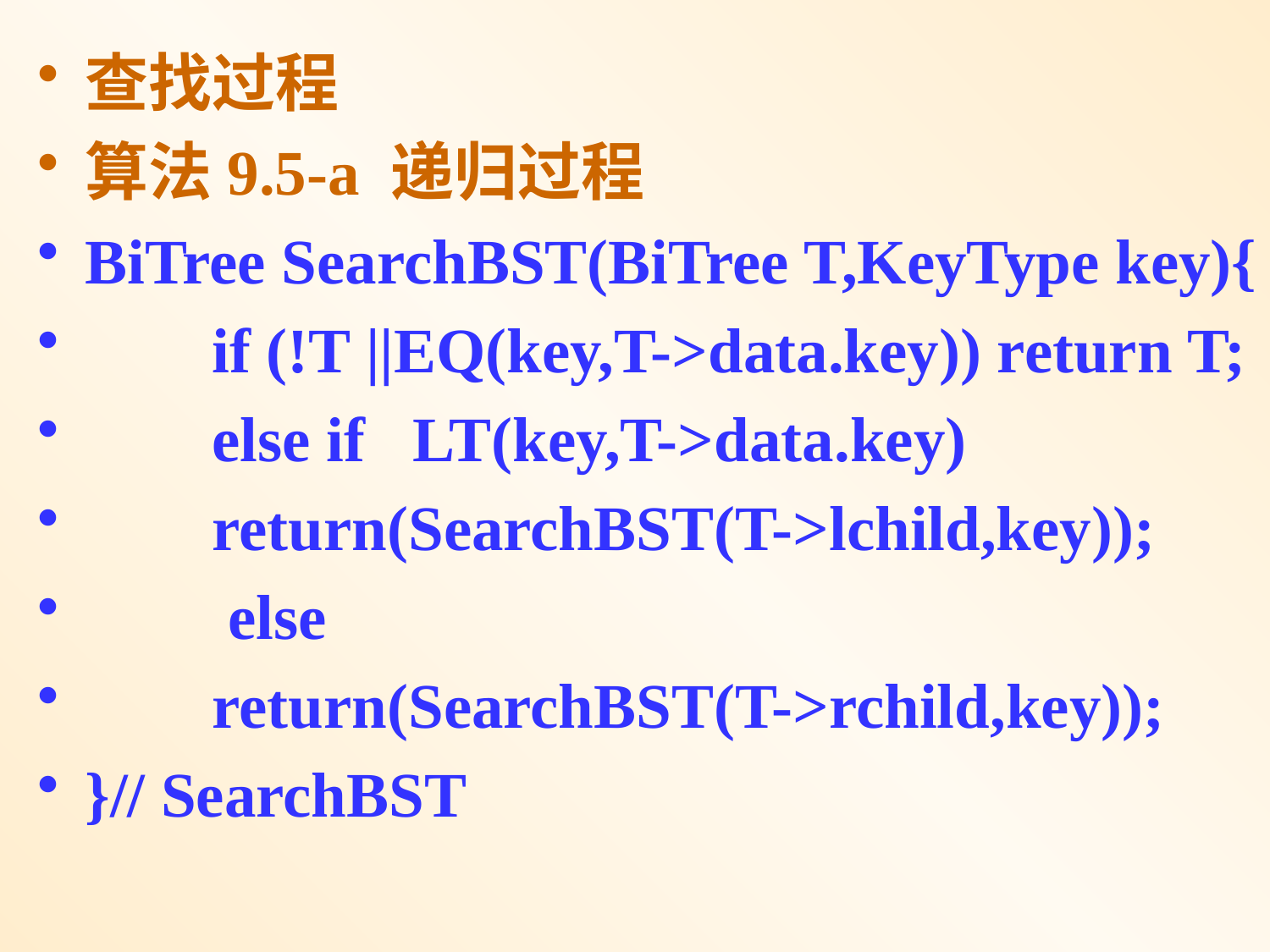

查找过程
算法9.5-a 递归过程
BiTree SearchBST(BiTree T,KeyType key){
	if (!T ||EQ(key,T->data.key)) return T;
	else if   LT(key,T->data.key)
	return(SearchBST(T->lchild,key));
	 else
	return(SearchBST(T->rchild,key));
}// SearchBST